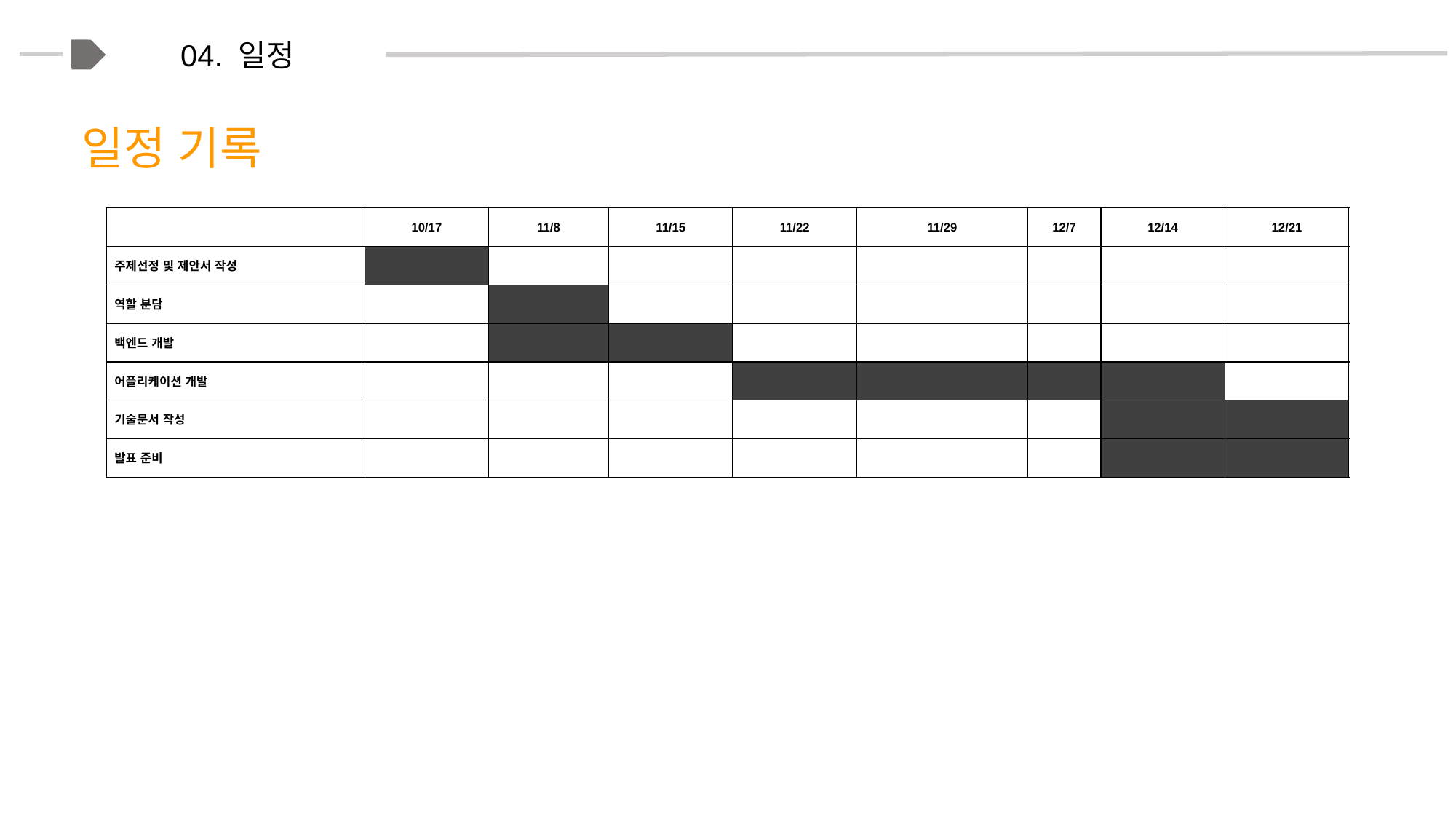

04. 일정

일정 기록
|  | 10/17 | 11/8 | 11/15 | 11/22 | 11/29 | 12/7 | 12/14 | 12/21 |
| --- | --- | --- | --- | --- | --- | --- | --- | --- |
| 주제선정 및 제안서 작성 |  |  |  |  |  |  |  |  |
| 역할 분담 |  |  |  |  |  |  |  |  |
| 백엔드 개발 |  |  |  |  |  |  |  |  |
| 어플리케이션 개발 |  |  |  |  |  |  |  |  |
| 기술문서 작성 |  |  |  |  |  |  |  |  |
| 발표 준비 |  |  |  |  |  |  |  |  |